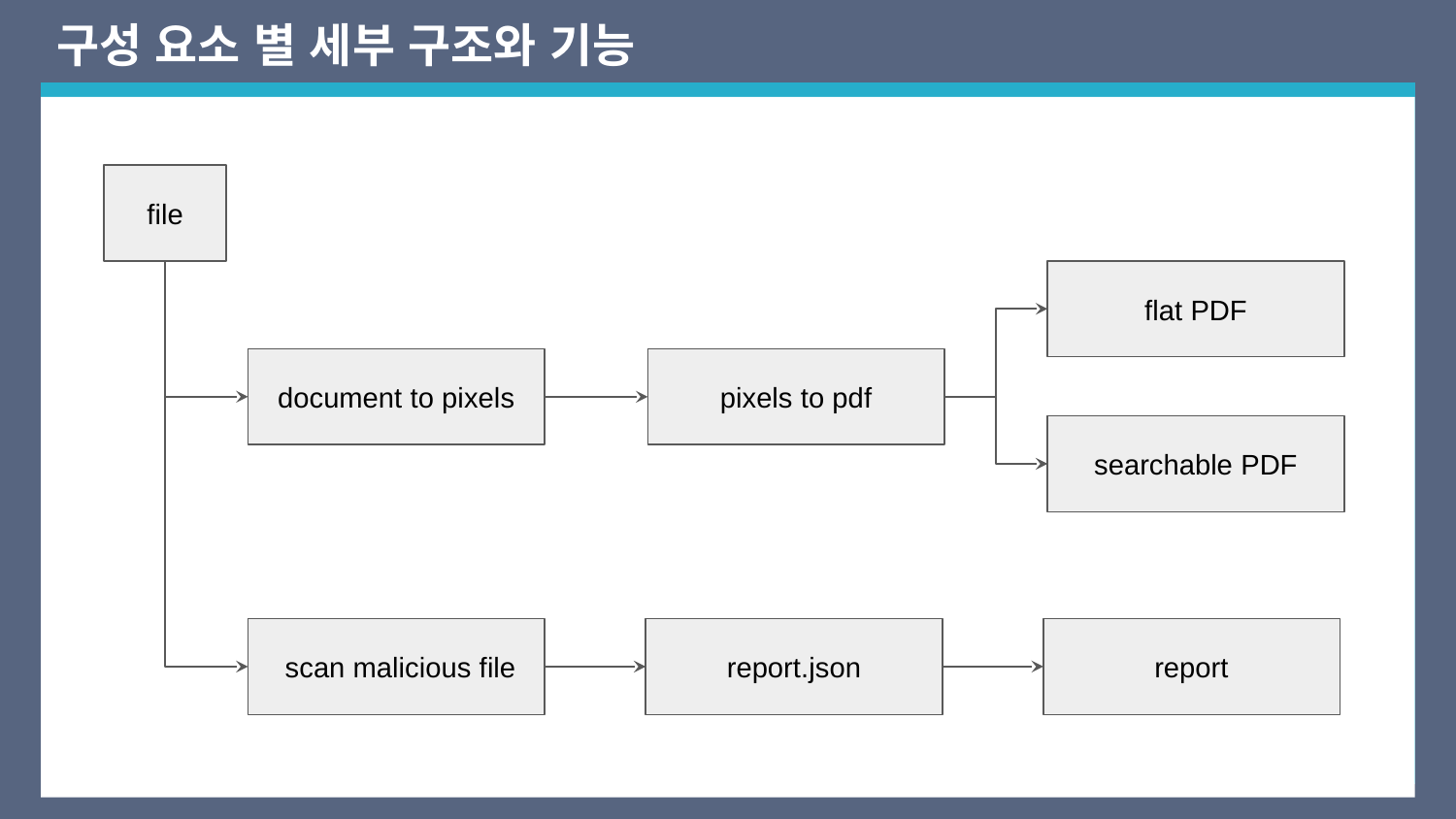

# 구성 요소 별 세부 구조와 기능
file
flat PDF
document to pixels
pixels to pdf
searchable PDF
 scan malicious file
report.json
report